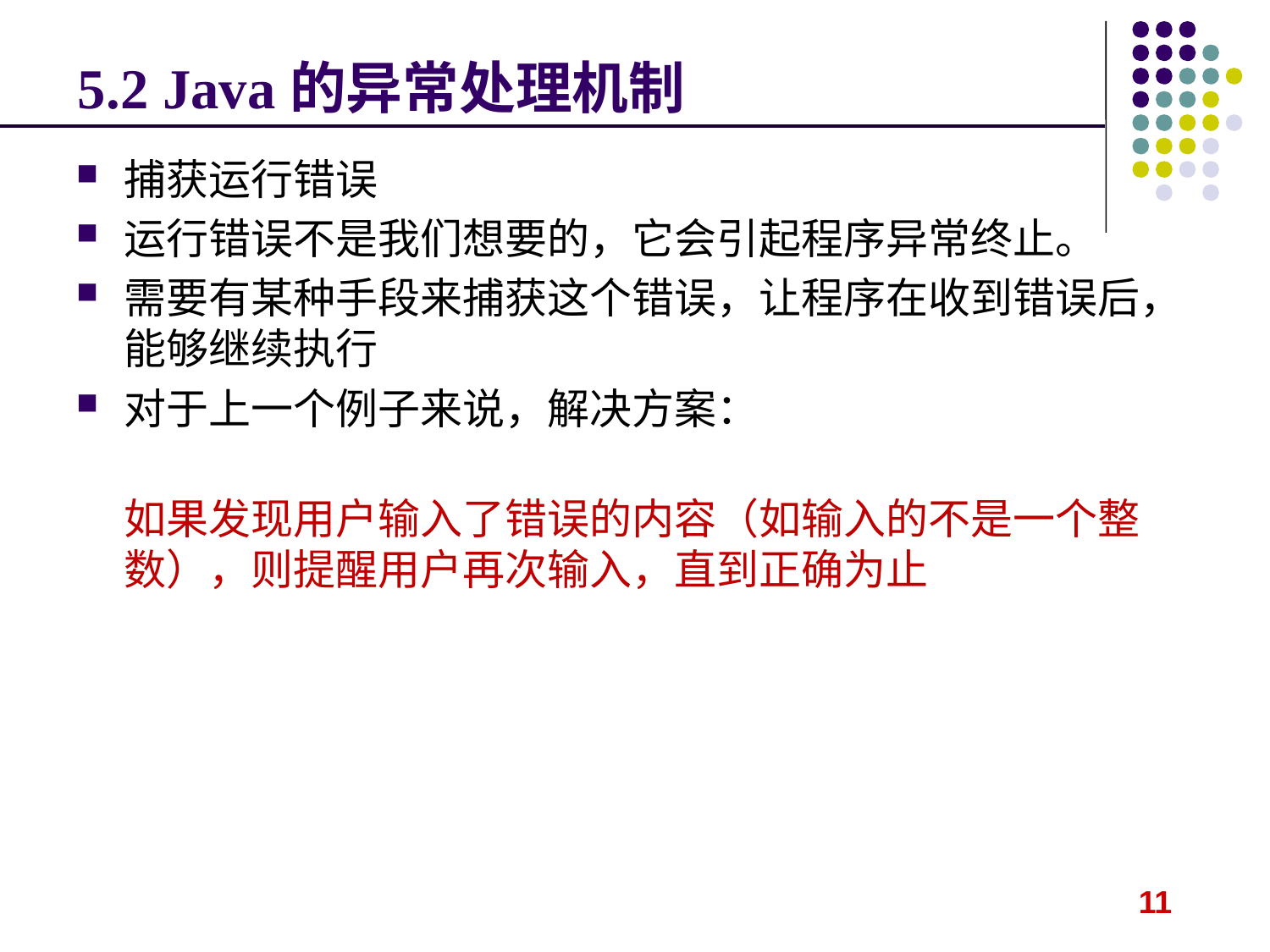

5.2 Java的异常处理机制
捕获运行错误
运行错误不是我们想要的，它会引起程序异常终止。
需要有某种手段来捕获这个错误，让程序在收到错误后，能够继续执行
对于上一个例子来说，解决方案：
如果发现用户输入了错误的内容（如输入的不是一个整数），则提醒用户再次输入，直到正确为止